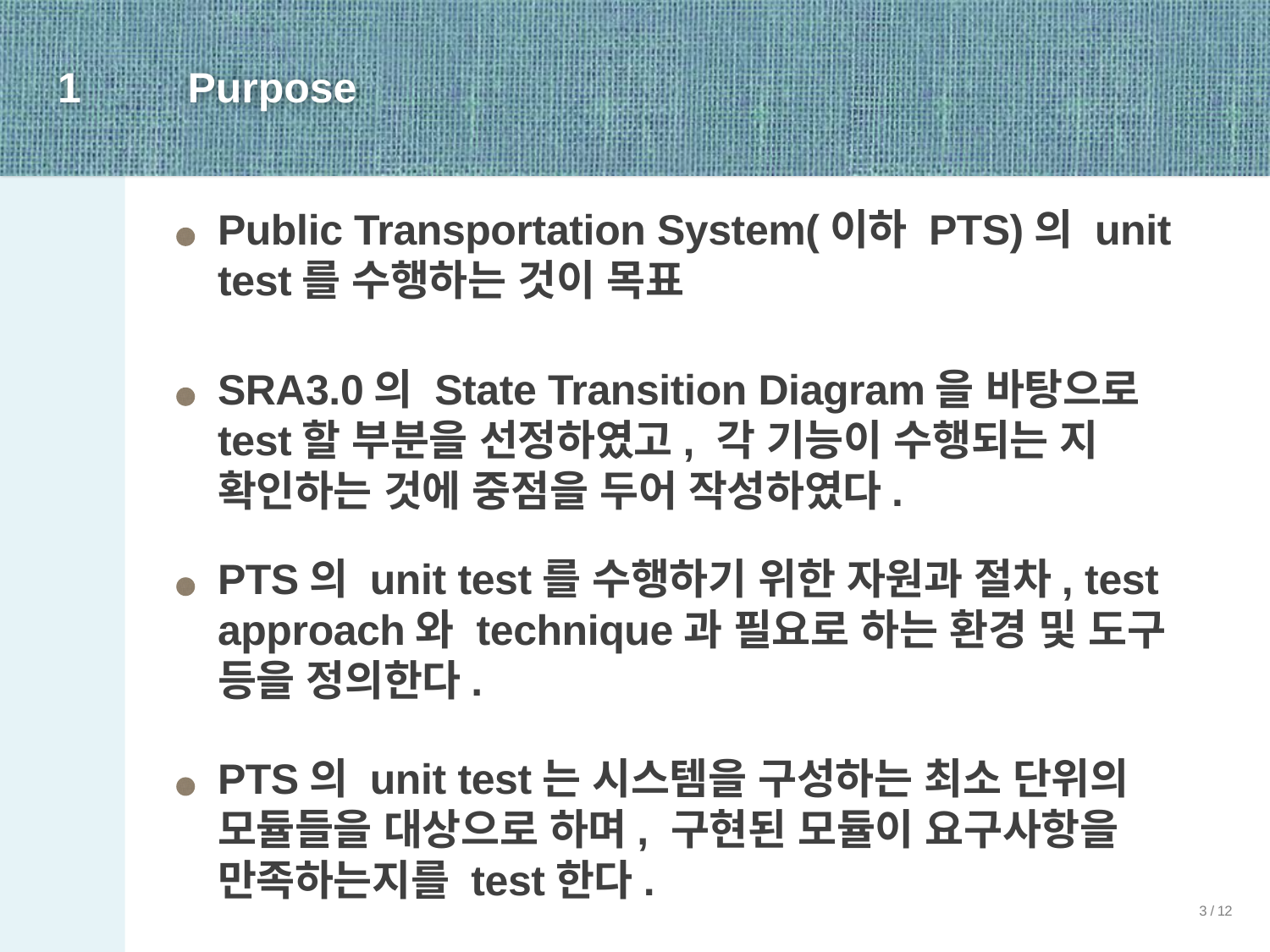

1
Purpose
Public Transportation System(이하 PTS)의 unit test를 수행하는 것이 목표

SRA3.0의 State Transition Diagram을 바탕으로 test할 부분을 선정하였고, 각 기능이 수행되는 지 확인하는 것에 중점을 두어 작성하였다.

PTS의 unit test를 수행하기 위한 자원과 절차, test approach와 technique과 필요로 하는 환경 및 도구 등을 정의한다.

PTS의 unit test는 시스템을 구성하는 최소 단위의 모듈들을 대상으로 하며, 구현된 모듈이 요구사항을 만족하는지를 test한다.

3 / 12